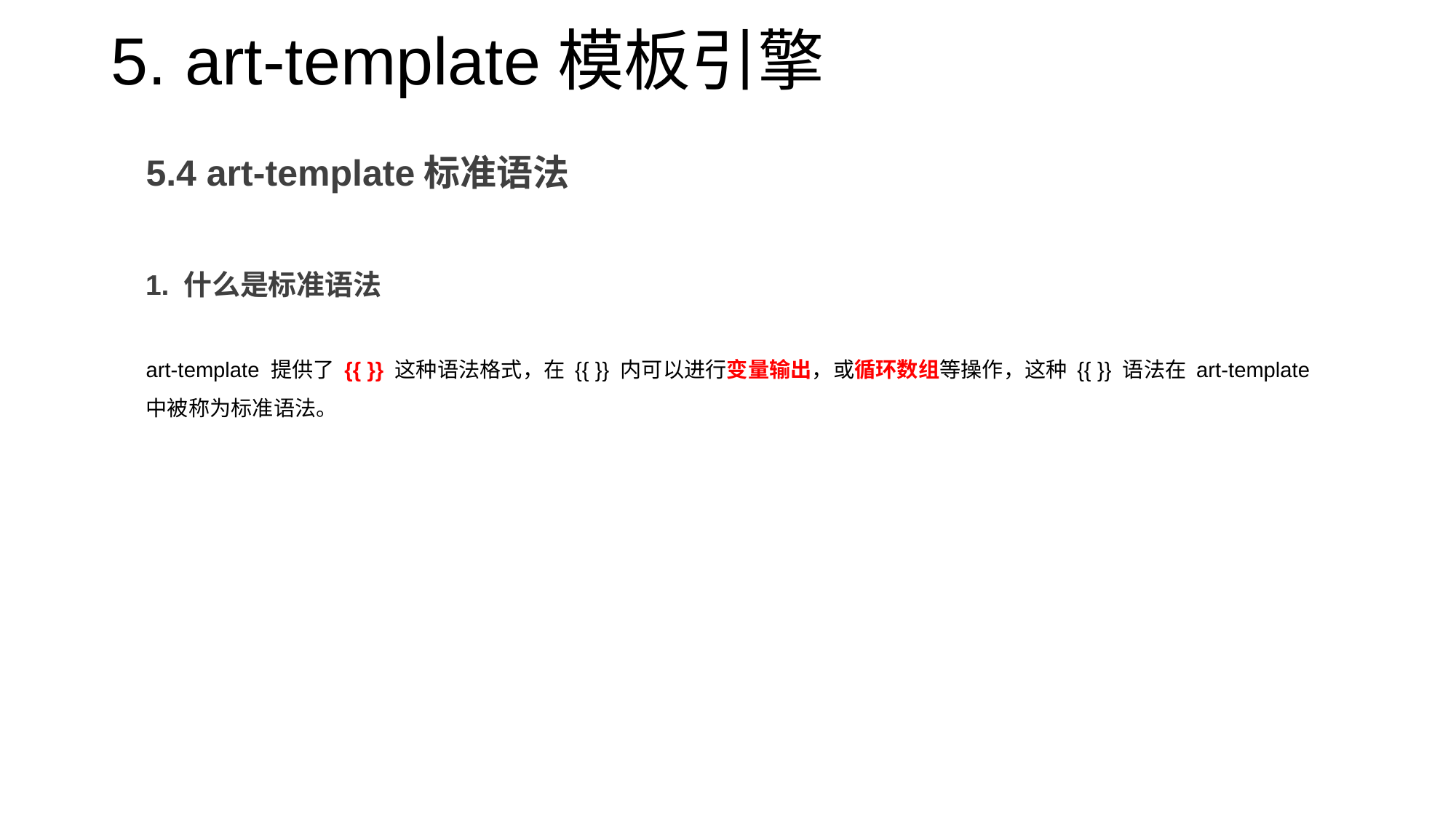

# 5. art-template模板引擎
5.4 art-template标准语法
1. 什么是标准语法
art-template 提供了 {{ }} 这种语法格式，在 {{ }} 内可以进行变量输出，或循环数组等操作，这种 {{ }} 语法在 art-template 中被称为标准语法。